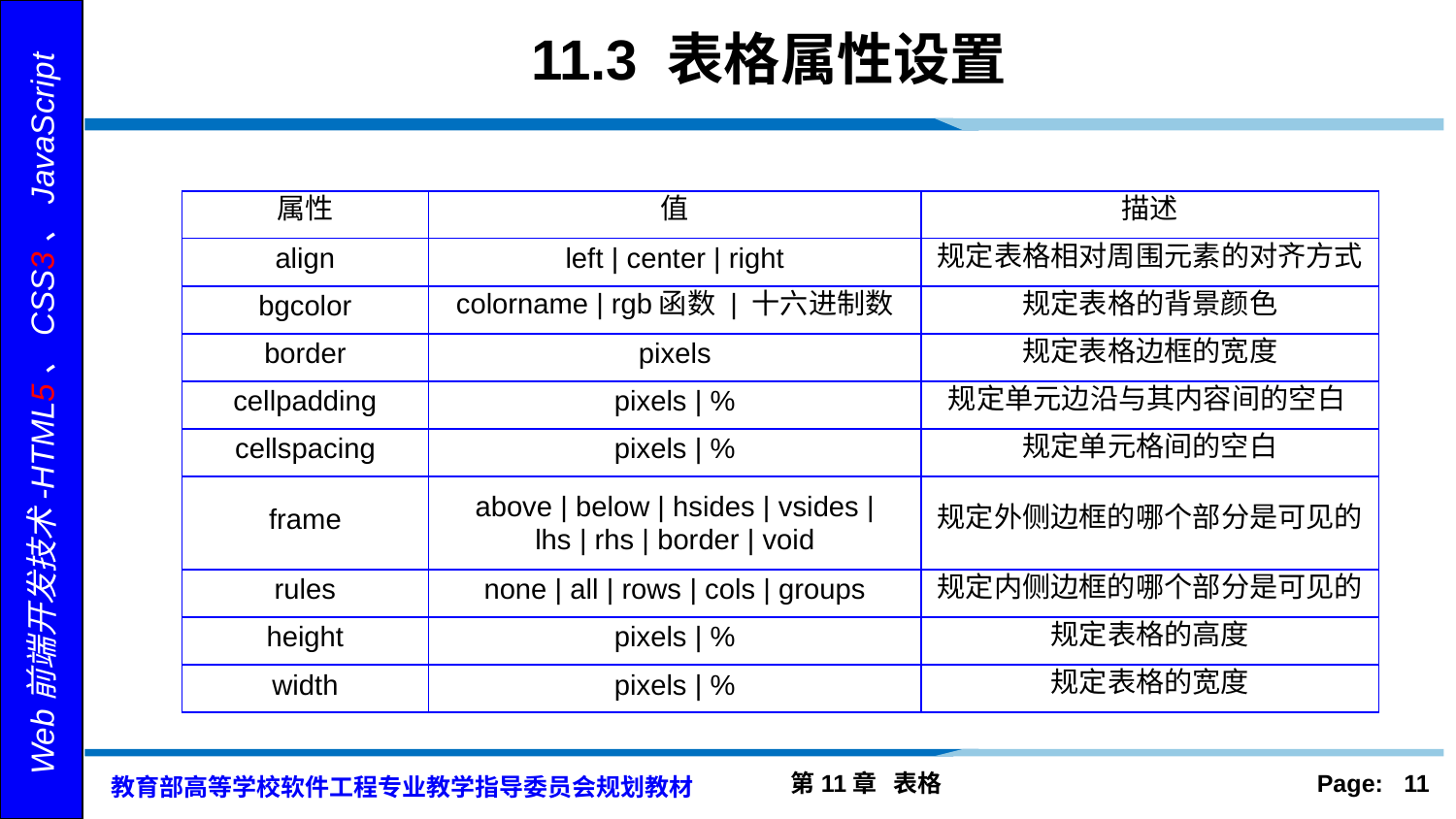

# 11.3 表格属性设置
| 属性 | 值 | 描述 |
| --- | --- | --- |
| align | left | center | right | 规定表格相对周围元素的对齐方式 |
| bgcolor | colorname | rgb函数 | 十六进制数 | 规定表格的背景颜色 |
| border | pixels | 规定表格边框的宽度 |
| cellpadding | pixels | % | 规定单元边沿与其内容间的空白 |
| cellspacing | pixels | % | 规定单元格间的空白 |
| frame | above | below | hsides | vsides | lhs | rhs | border | void | 规定外侧边框的哪个部分是可见的 |
| rules | none | all | rows | cols | groups | 规定内侧边框的哪个部分是可见的 |
| height | pixels | % | 规定表格的高度 |
| width | pixels | % | 规定表格的宽度 |